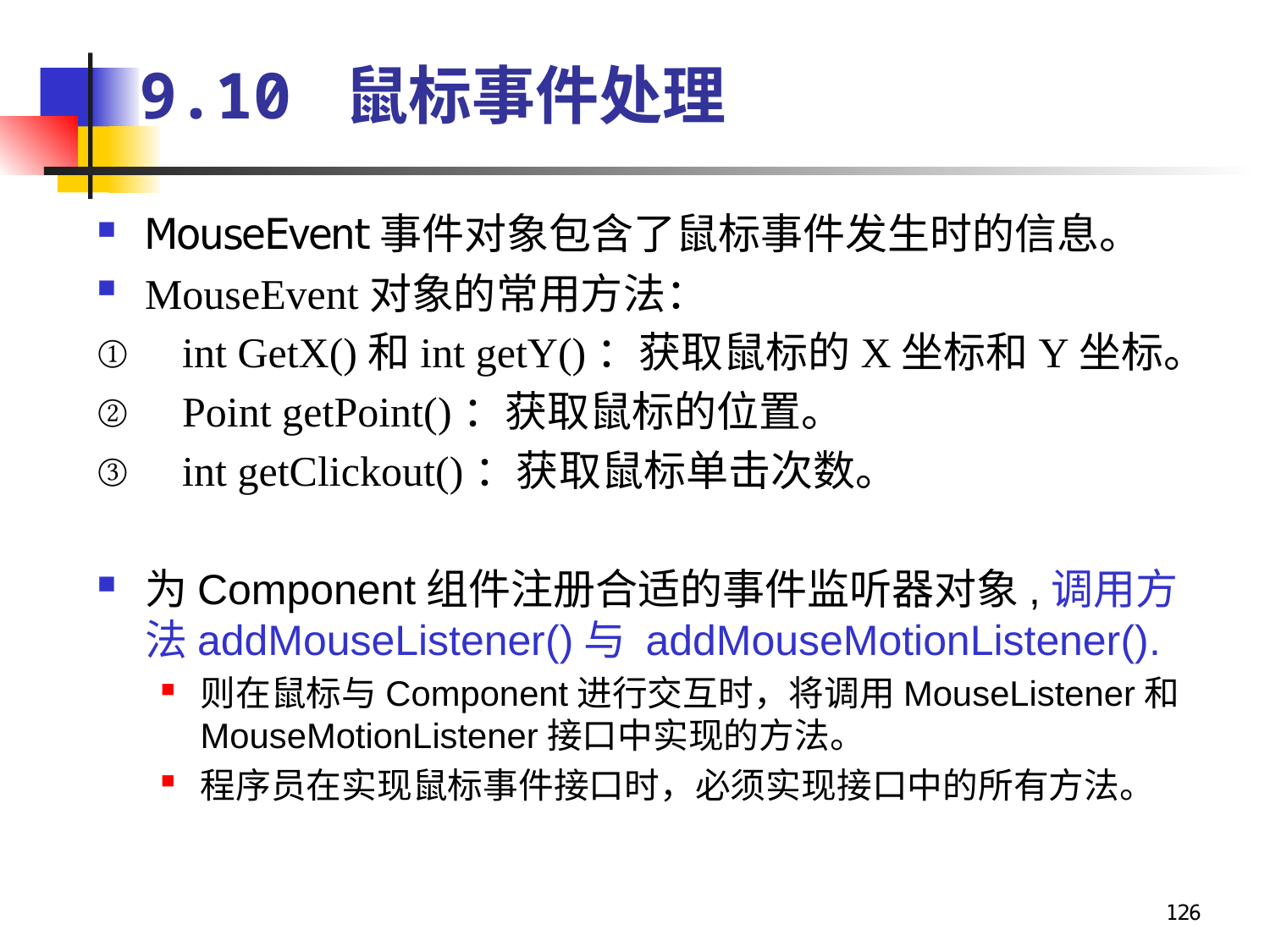

# 9.10 鼠标事件处理
MouseEvent事件对象包含了鼠标事件发生时的信息。
MouseEvent对象的常用方法：
①     int GetX()和int getY()：获取鼠标的X坐标和Y坐标。
②     Point getPoint()：获取鼠标的位置。
③     int getClickout()：获取鼠标单击次数。

为Component组件注册合适的事件监听器对象,调用方法addMouseListener()与 addMouseMotionListener().
则在鼠标与Component进行交互时，将调用MouseListener和MouseMotionListener接口中实现的方法。
程序员在实现鼠标事件接口时，必须实现接口中的所有方法。